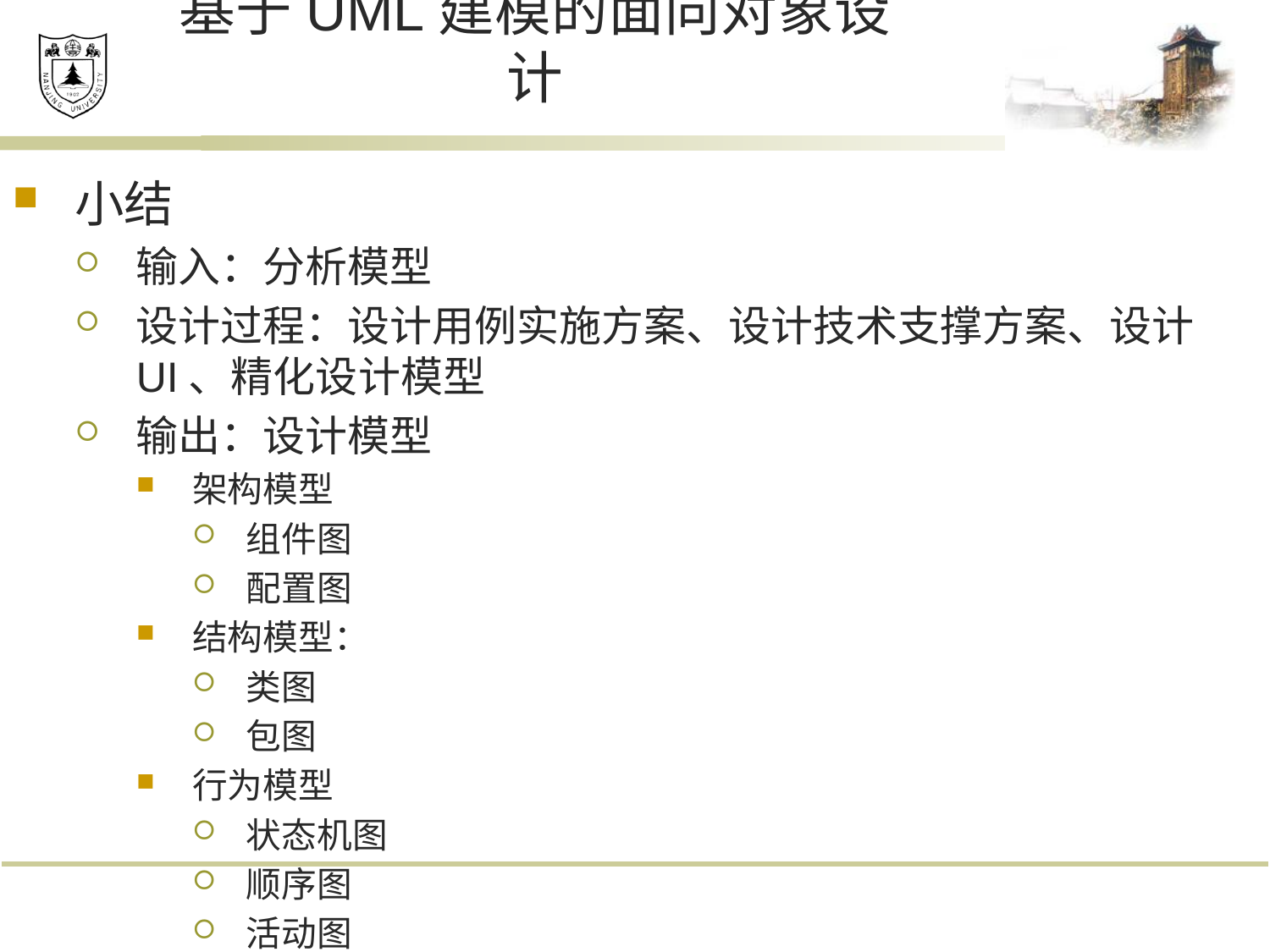

# 基于UML建模的面向对象设计
小结
输入：分析模型
设计过程：设计用例实施方案、设计技术支撑方案、设计UI、精化设计模型
输出：设计模型
架构模型
组件图
配置图
结构模型：
类图
包图
行为模型
状态机图
顺序图
活动图